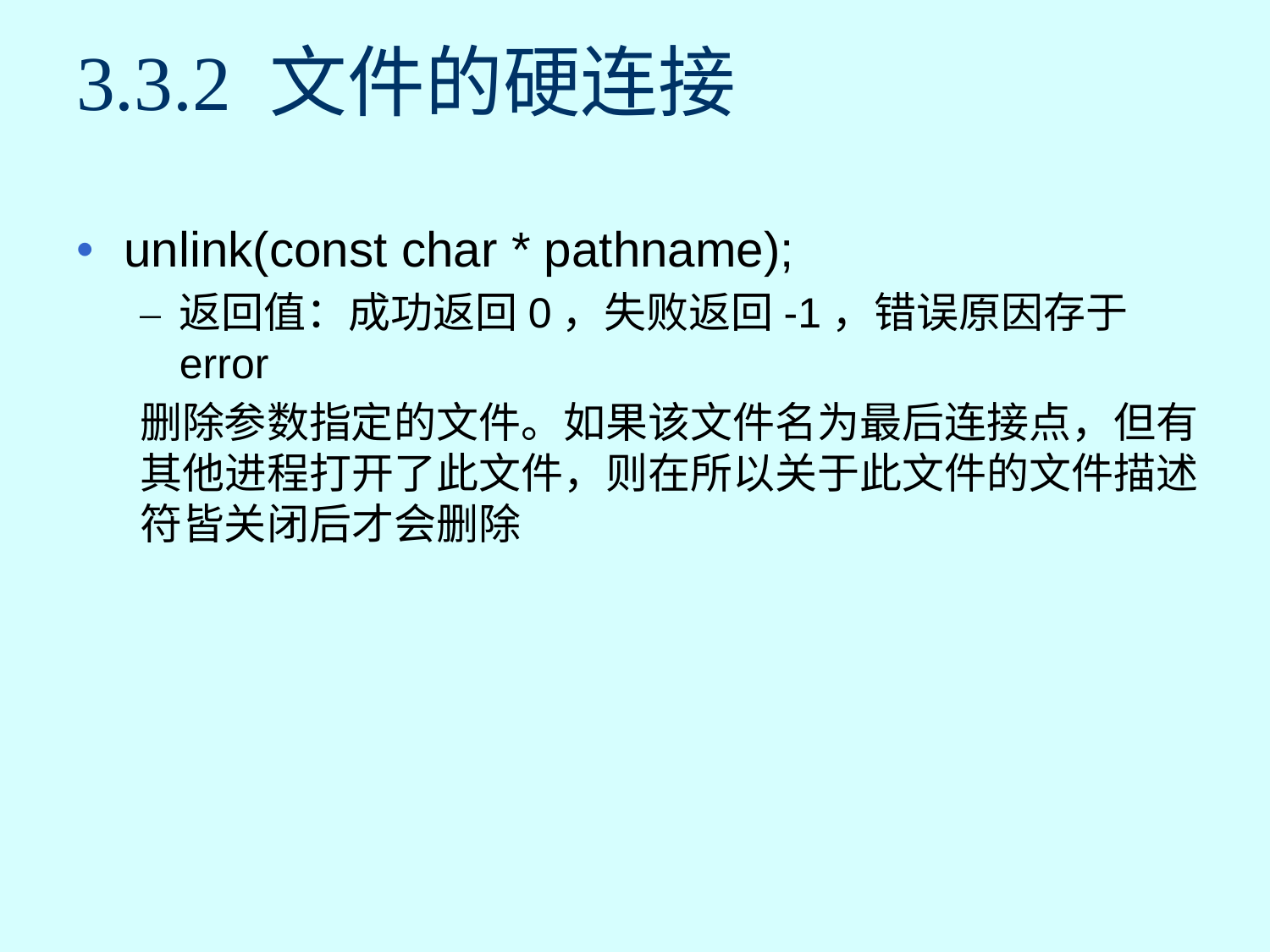

# 3.3.2 文件的硬连接
unlink(const char * pathname);
返回值：成功返回0，失败返回-1，错误原因存于error
删除参数指定的文件。如果该文件名为最后连接点，但有其他进程打开了此文件，则在所以关于此文件的文件描述符皆关闭后才会删除
33